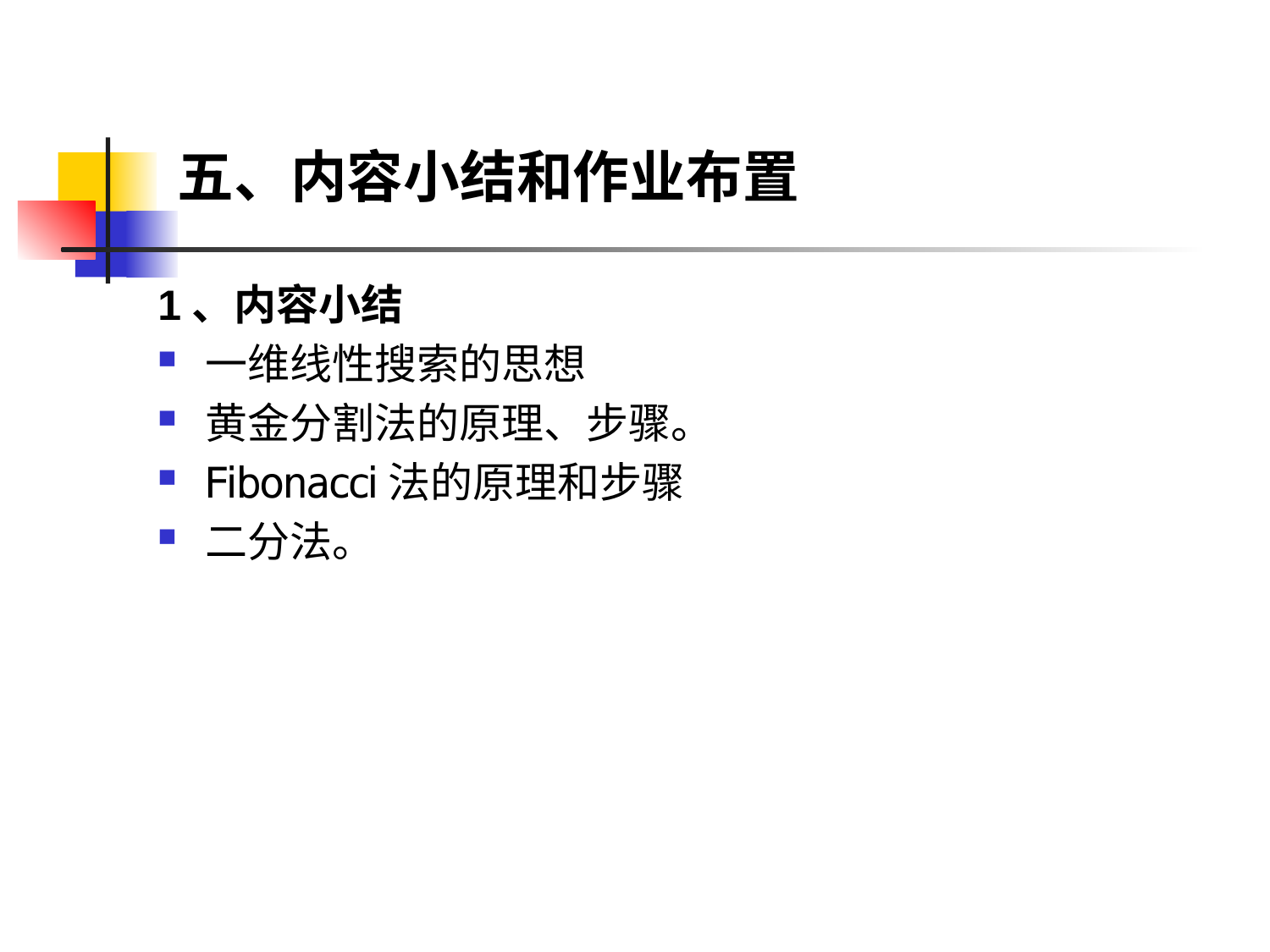

# 五、内容小结和作业布置
1、内容小结
一维线性搜索的思想
黄金分割法的原理、步骤。
Fibonacci法的原理和步骤
二分法。